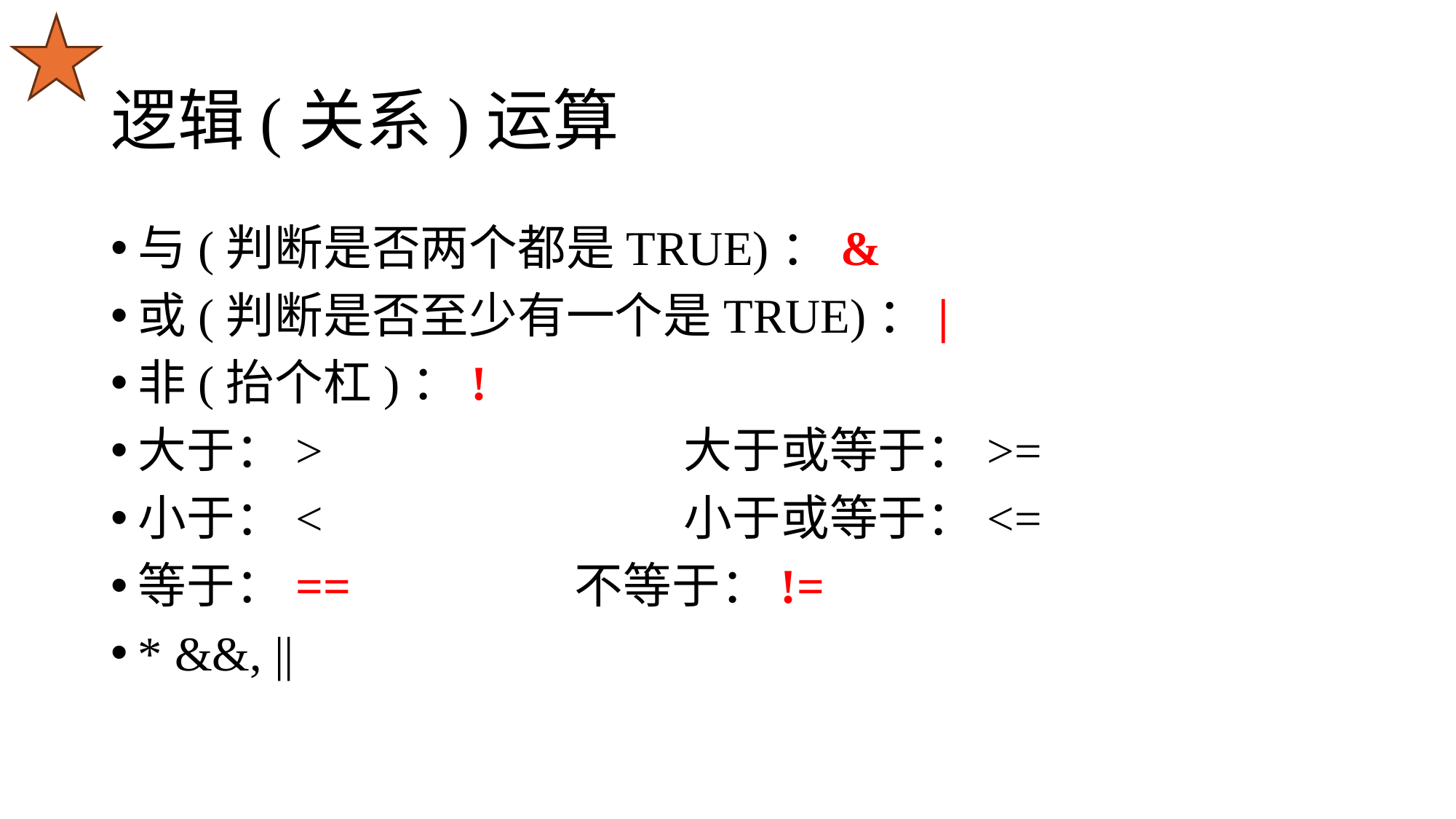

# 逻辑(关系)运算
与(判断是否两个都是TRUE)：&
或(判断是否至少有一个是TRUE)：|
非(抬个杠)：!
大于：>				大于或等于：>=
小于：<				小于或等于：<=
等于：==			不等于：!=
* &&, ||